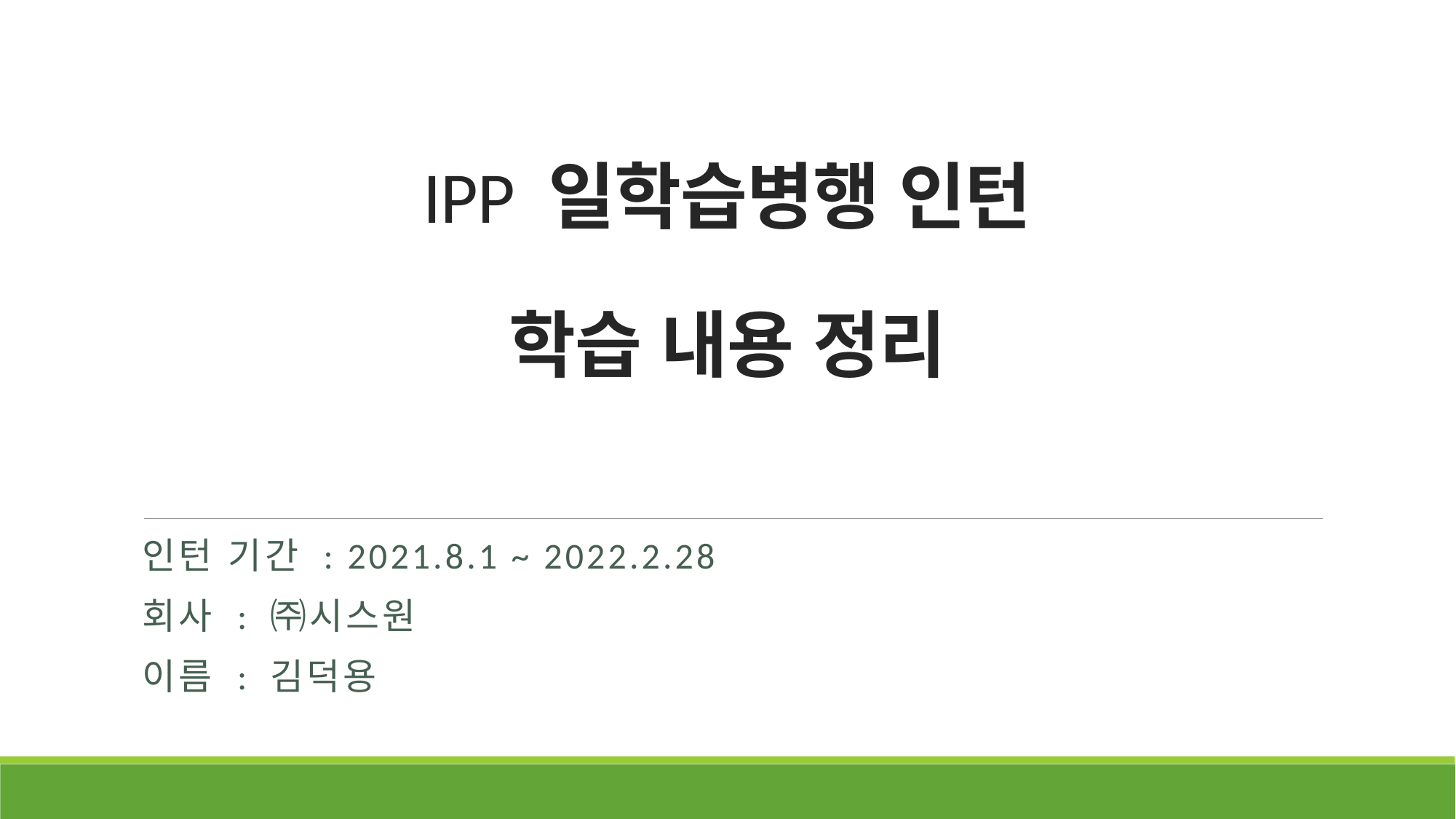

# IPP 일학습병행 인턴 학습 내용 정리
인턴 기간 : 2021.8.1 ~ 2022.2.28
회사 : ㈜시스원
이름 : 김덕용